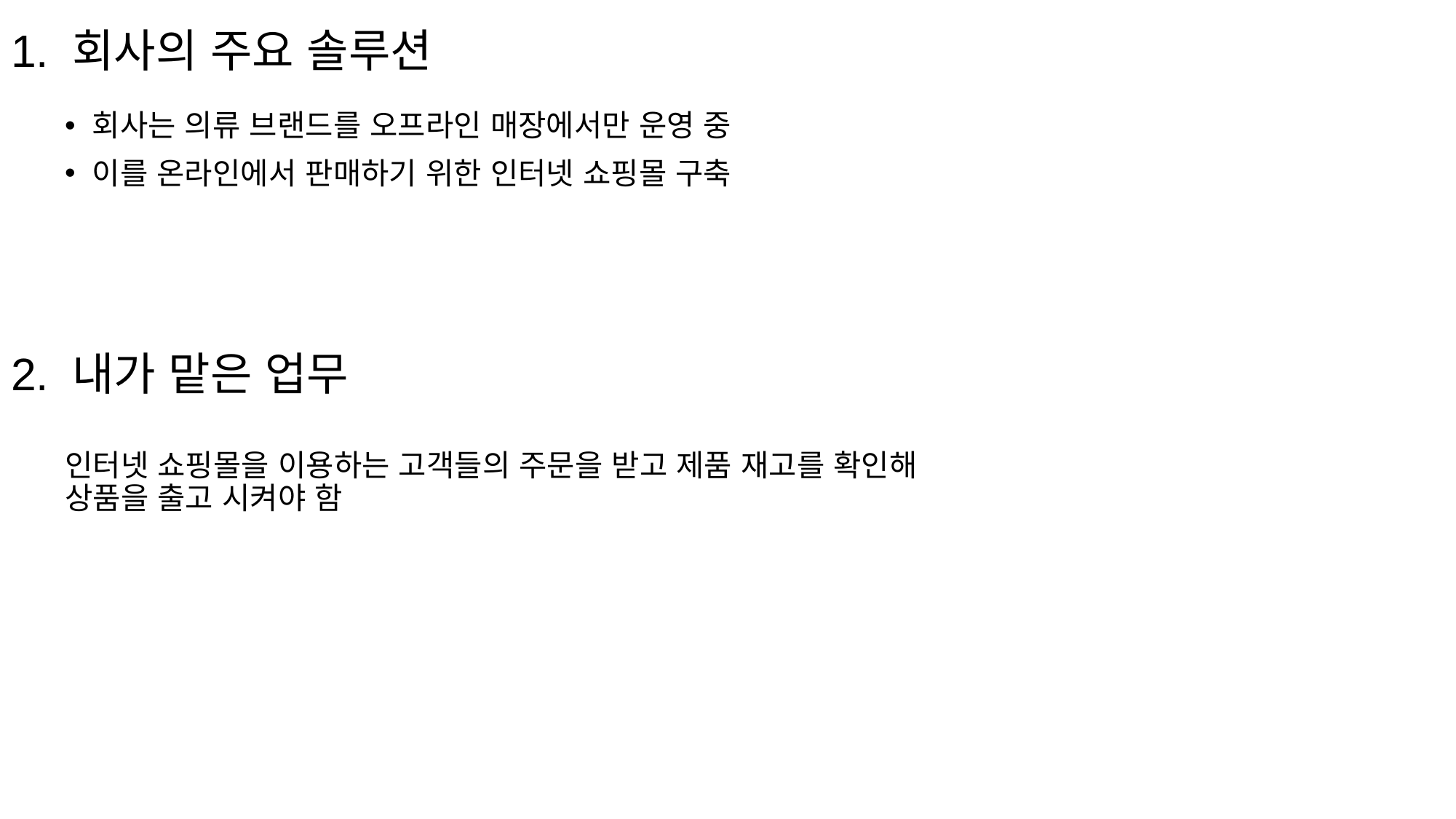

# 1. 회사의 주요 솔루션
회사는 의류 브랜드를 오프라인 매장에서만 운영 중
이를 온라인에서 판매하기 위한 인터넷 쇼핑몰 구축
2. 내가 맡은 업무
인터넷 쇼핑몰을 이용하는 고객들의 주문을 받고 제품 재고를 확인해 상품을 출고 시켜야 함